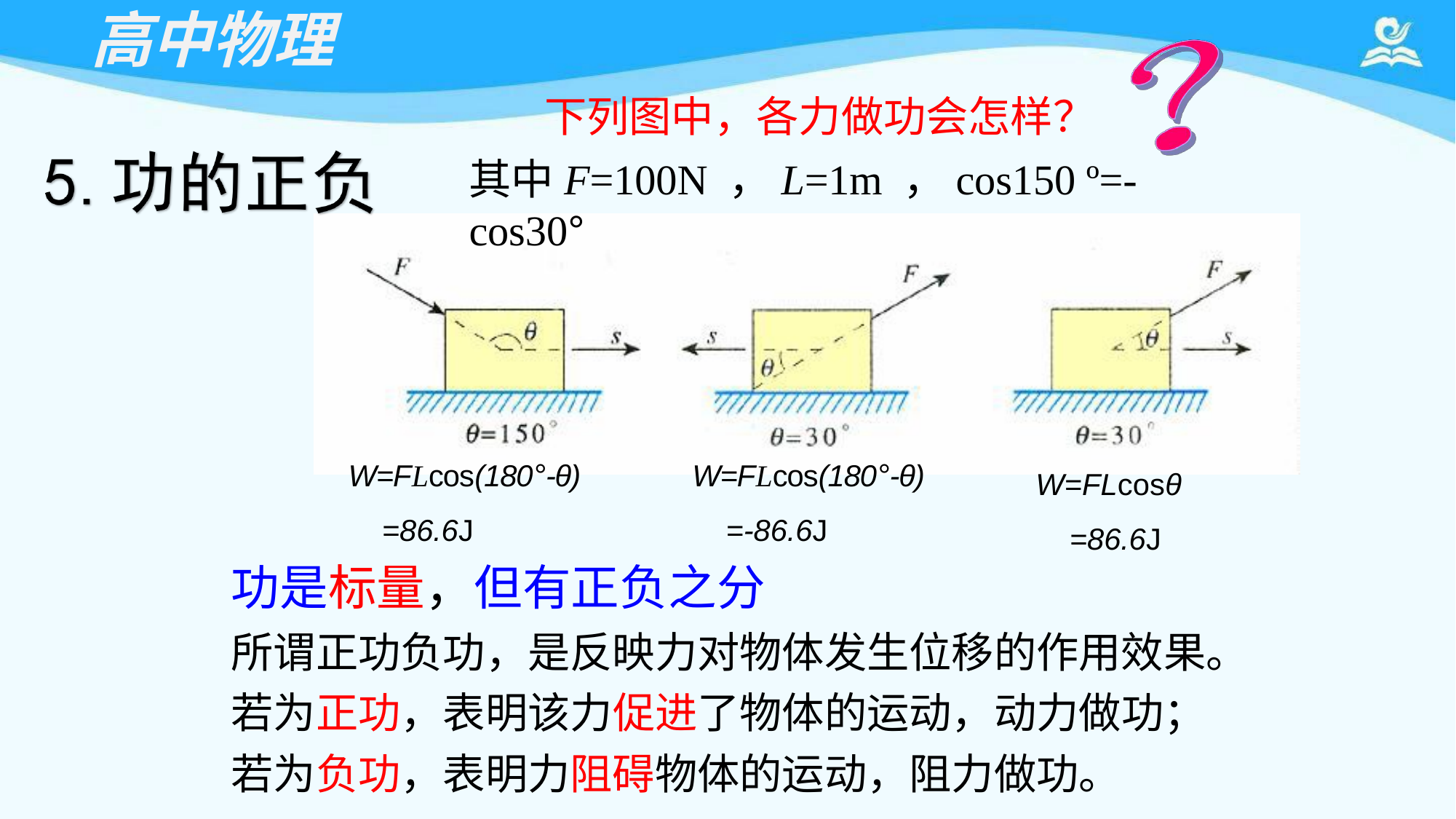

# 高中物理

下列图中，各力做功会怎样？
其中F=100N ，L=1m ，cos150 º=-cos30°

W=FLcos(180°-θ)
=86.6J
W=FLcos(180°-θ)
=-86.6J
W=FLcosθ
=86.6J
功是标量，但有正负之分
所谓正功负功，是反映力对物体发生位移的作用效果。 若为正功，表明该力促进了物体的运动，动力做功；  若为负功，表明力阻碍物体的运动，阻力做功。